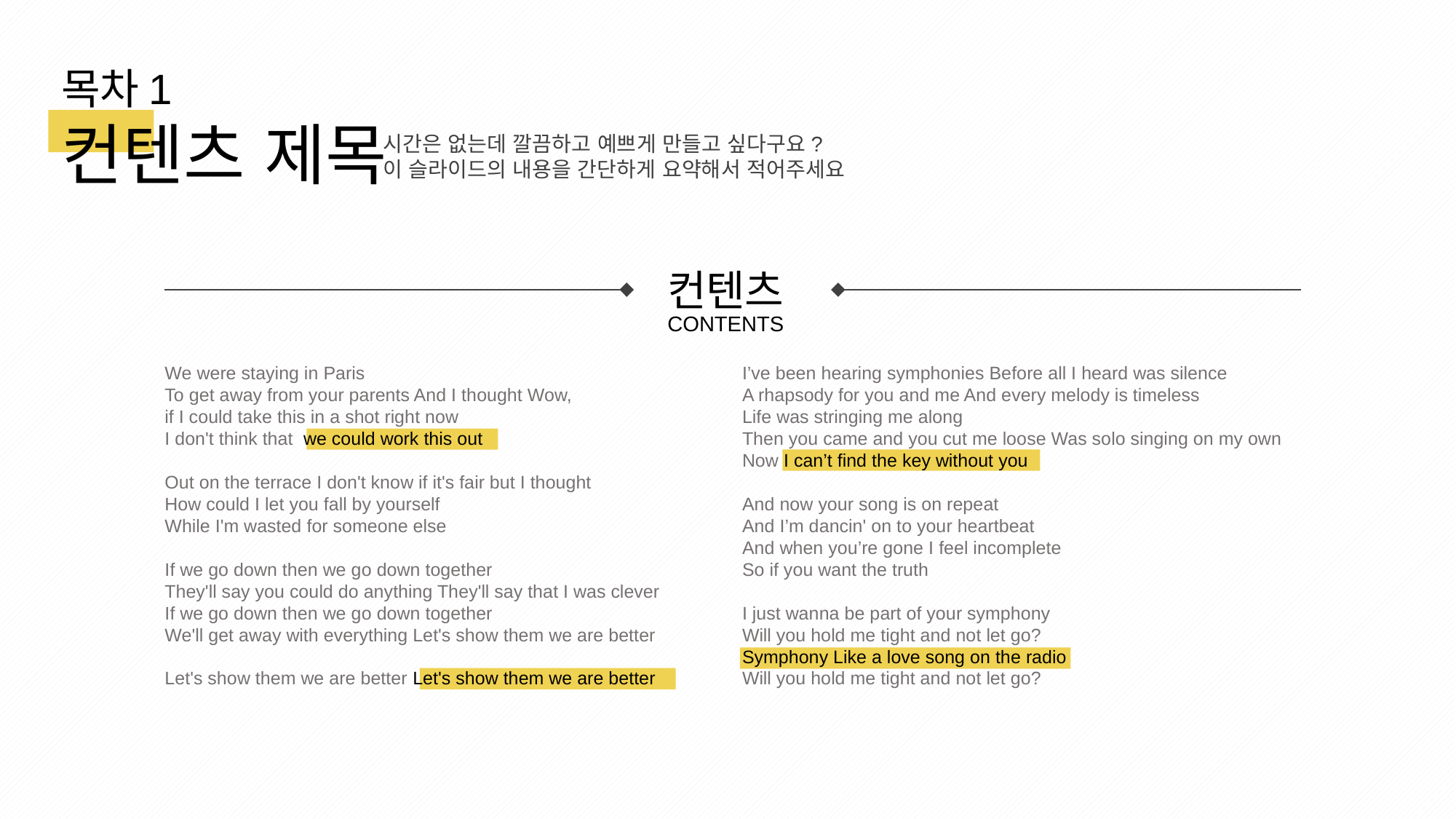

목차1
컨텐츠 제목

시간은 없는데 깔끔하고 예쁘게 만들고 싶다구요?
이 슬라이드의 내용을 간단하게 요약해서 적어주세요
컨텐츠

CONTENTS
We were staying in Paris
To get away from your parents And I thought Wow,
if I could take this in a shot right now
I don't think that  we could work this out
Out on the terrace I don't know if it's fair but I thought
How could I let you fall by yourself
While I'm wasted for someone else
If we go down then we go down together
They'll say you could do anything They'll say that I was clever
If we go down then we go down together
We'll get away with everything Let's show them we are better
Let's show them we are better Let's show them we are better

I’ve been hearing symphonies Before all I heard was silence
A rhapsody for you and me And every melody is timeless
Life was stringing me along
Then you came and you cut me loose Was solo singing on my own
Now I can’t find the key without you
And now your song is on repeat
And I’m dancin' on to your heartbeat
And when you’re gone I feel incomplete
So if you want the truth
I just wanna be part of your symphony
Will you hold me tight and not let go?
Symphony Like a love song on the radio
Will you hold me tight and not let go?